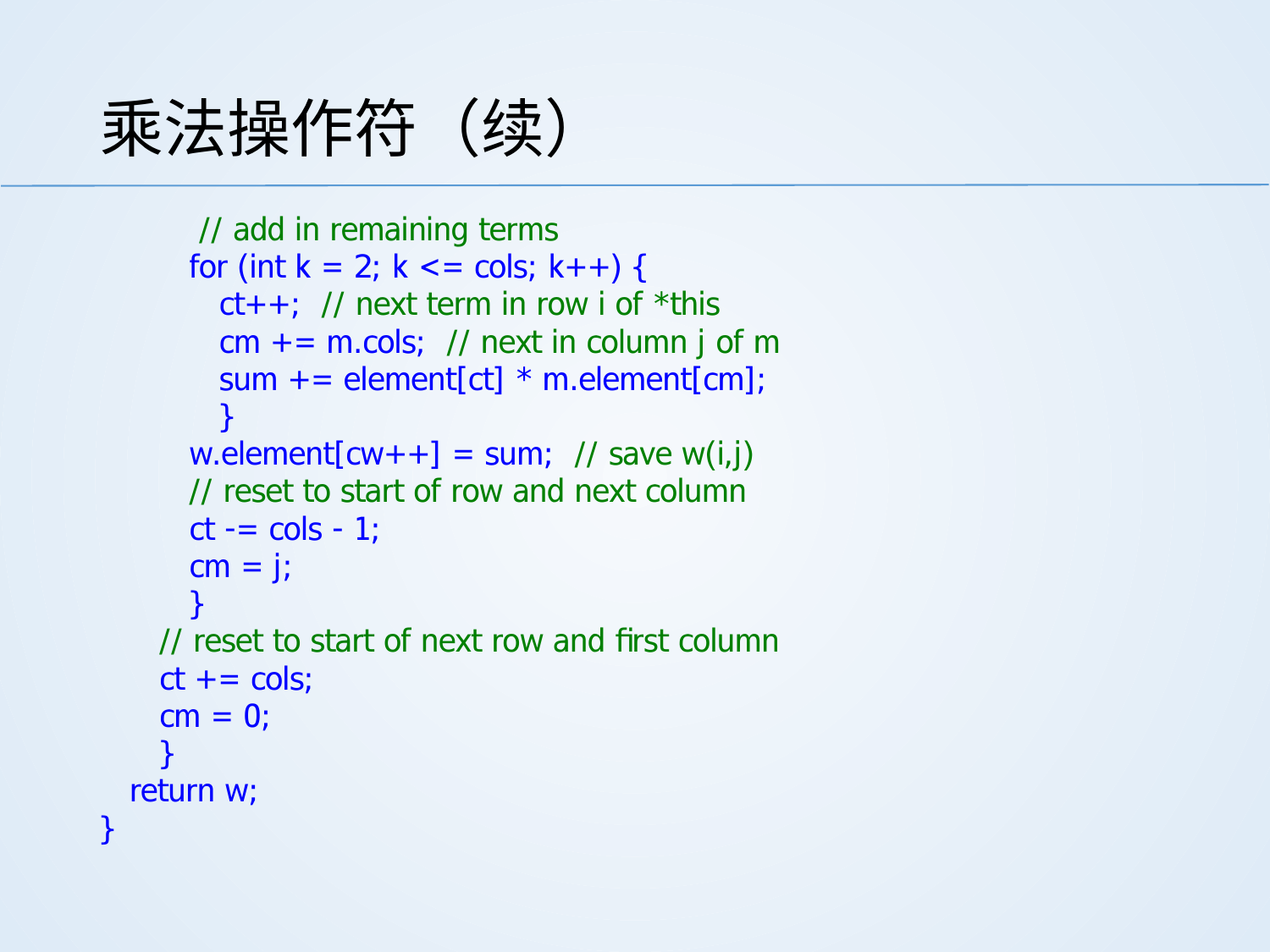

# 乘法操作符（续）
          // add in remaining terms
         for (int k = 2; k <= cols; k++) {
            ct++;  // next term in row i of *this
            cm += m.cols;  // next in column j of m
            sum += element[ct] * m.element[cm];
            }
         w.element[cw++] = sum;  // save w(i,j)
         // reset to start of row and next column
         ct -= cols - 1;
         cm = j;
         }
      // reset to start of next row and first column
      ct += cols;
      cm = 0;
      }
   return w;
}